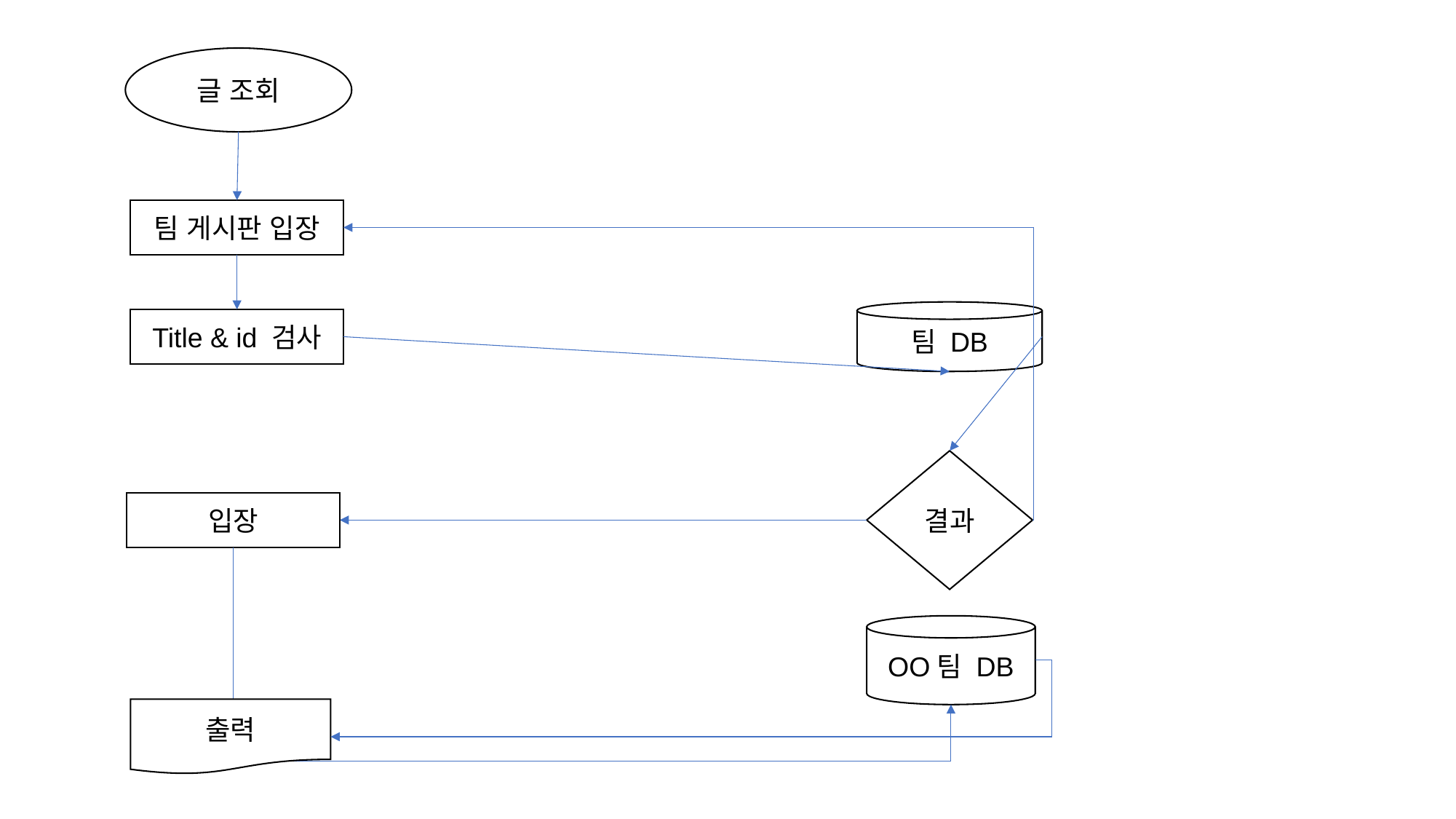

글 조회
팀 게시판 입장
팀 DB
Title & id 검사
결과
입장
OO팀 DB
출력